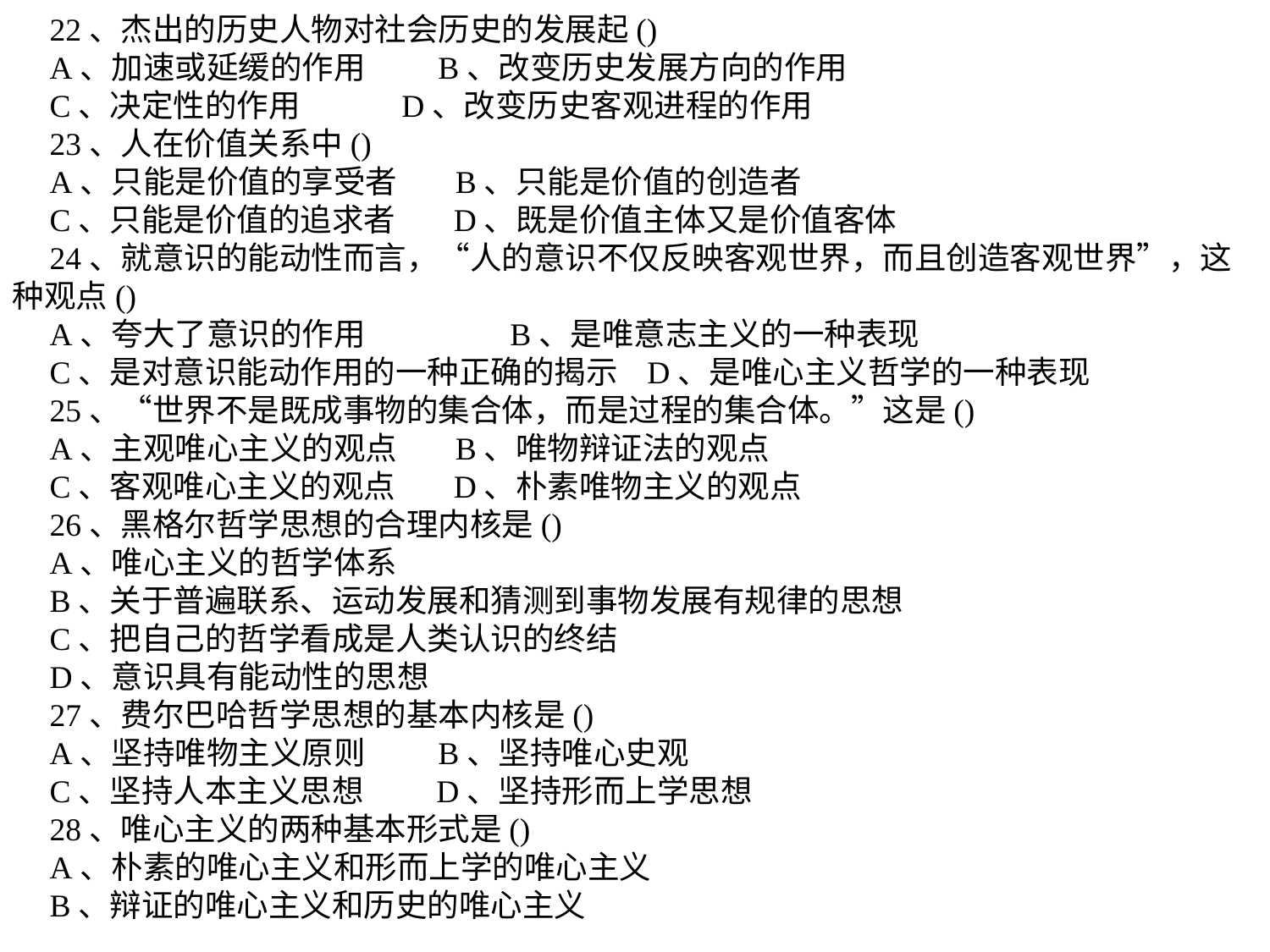

22、杰出的历史人物对社会历史的发展起()
A、加速或延缓的作用         B、改变历史发展方向的作用
C、决定性的作用             D、改变历史客观进程的作用
23、人在价值关系中()
A、只能是价值的享受者       B、只能是价值的创造者
C、只能是价值的追求者       D、既是价值主体又是价值客体
24、就意识的能动性而言，“人的意识不仅反映客观世界，而且创造客观世界”，这种观点()
A、夸大了意识的作用                   B、是唯意志主义的一种表现
C、是对意识能动作用的一种正确的揭示   D、是唯心主义哲学的一种表现
25、“世界不是既成事物的集合体，而是过程的集合体。”这是()
A、主观唯心主义的观点       B、唯物辩证法的观点
C、客观唯心主义的观点       D、朴素唯物主义的观点
26、黑格尔哲学思想的合理内核是()
A、唯心主义的哲学体系
B、关于普遍联系、运动发展和猜测到事物发展有规律的思想
C、把自己的哲学看成是人类认识的终结
D、意识具有能动性的思想
27、费尔巴哈哲学思想的基本内核是()
A、坚持唯物主义原则         B、坚持唯心史观
C、坚持人本主义思想         D、坚持形而上学思想
28、唯心主义的两种基本形式是()
A、朴素的唯心主义和形而上学的唯心主义
B、辩证的唯心主义和历史的唯心主义